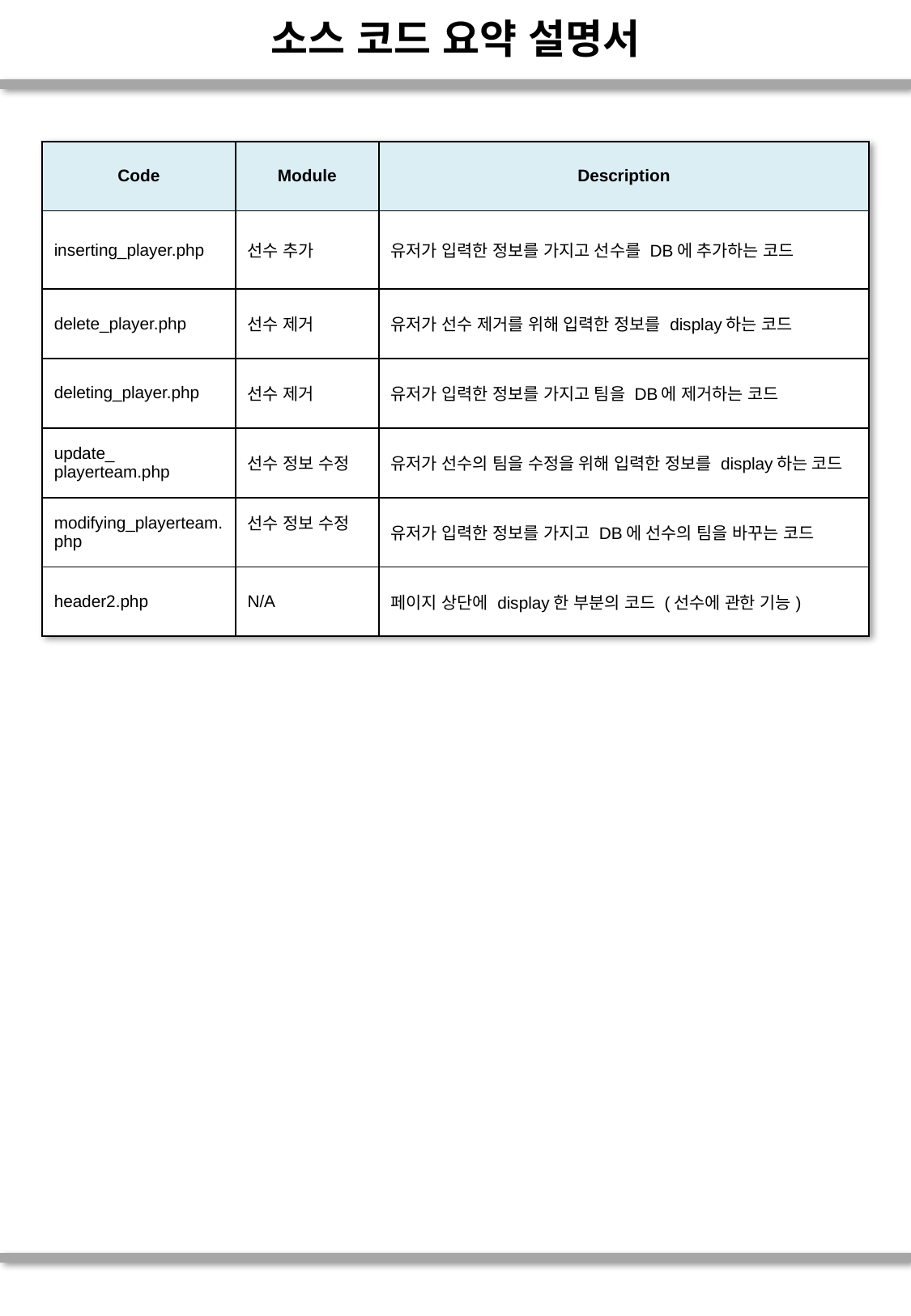

# 소스 코드 요약 설명서
| Code | Module | Description |
| --- | --- | --- |
| inserting\_player.php | 선수 추가 | 유저가 입력한 정보를 가지고 선수를 DB에 추가하는 코드 |
| delete\_player.php | 선수 제거 | 유저가 선수 제거를 위해 입력한 정보를 display하는 코드 |
| deleting\_player.php | 선수 제거 | 유저가 입력한 정보를 가지고 팀을 DB에 제거하는 코드 |
| update\_ playerteam.php | 선수 정보 수정 | 유저가 선수의 팀을 수정을 위해 입력한 정보를 display하는 코드 |
| modifying\_playerteam.php | 선수 정보 수정 | 유저가 입력한 정보를 가지고 DB에 선수의 팀을 바꾸는 코드 |
| header2.php | N/A | 페이지 상단에 display한 부분의 코드 (선수에 관한 기능) |